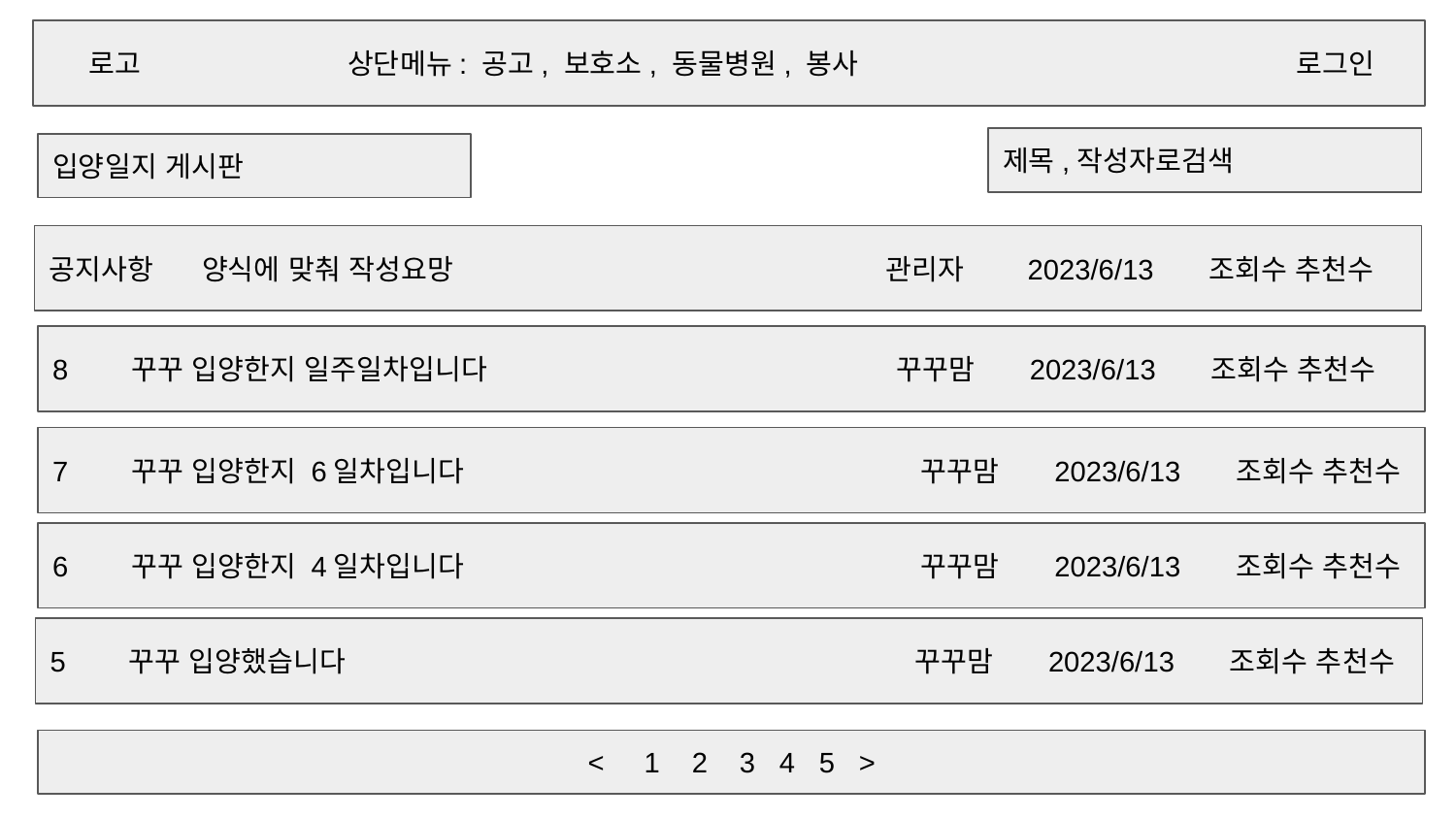

로고
상단메뉴: 공고, 보호소, 동물병원, 봉사
로그인
제목,작성자로검색
입양일지 게시판
공지사항      양식에 맞춰 작성요망                                                      관리자       2023/6/13      조회수 추천수
8       꾸꾸 입양한지 일주일차입니다                                                   꾸꾸맘      2023/6/13      조회수 추천수

7       꾸꾸 입양한지 6일차입니다                                                         꾸꾸맘      2023/6/13      조회수 추천수
6       꾸꾸 입양한지 4일차입니다                                                         꾸꾸맘      2023/6/13      조회수 추천수
5       꾸꾸 입양했습니다                                                                       꾸꾸맘      2023/6/13      조회수 추천수

                                                             <     1    2    3   4   5   >